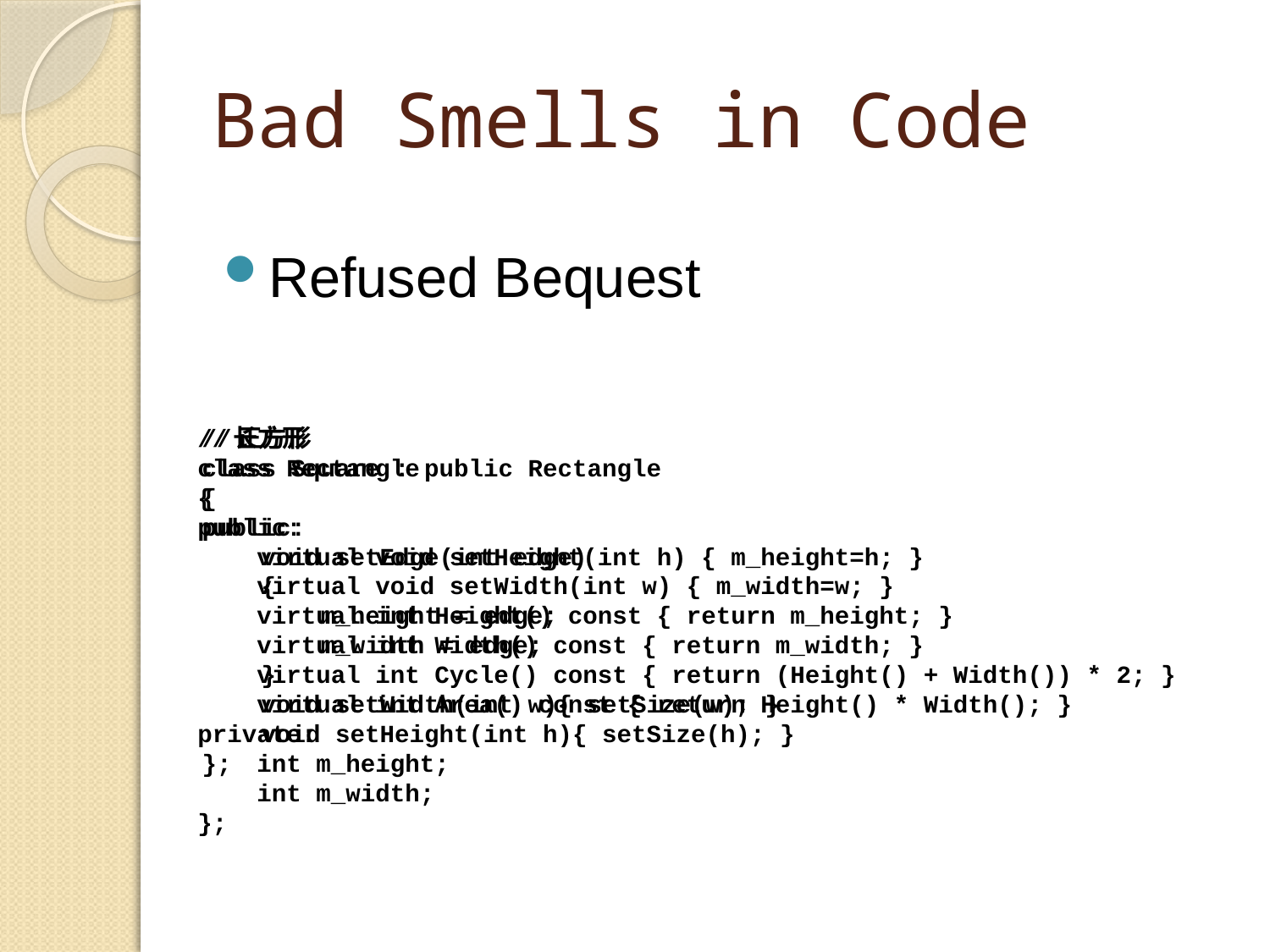

# Bad Smells in Code
Refused Bequest
//长方形
class Rectangle
{
public:
    virtual void setHeight(int h) { m_height=h; }
    virtual void setWidth(int w) { m_width=w; }
    virtual int Height() const { return m_height; }
    virtual int Width() const { return m_width; }
    virtual int Cycle() const { return (Height() + Width()) * 2; }
    virtual int Area() const { return Height() * Width(); }
private:
    int m_height;
    int m_width;
};
//正方形
class Square : public Rectangle
{
public:
    void setEdge(int edge)
    {
        m_height = edge;
        m_width = edge;
    }
    void setWidth(int w){ setSize(w); }
    void setHeight(int h){ setSize(h); }
};